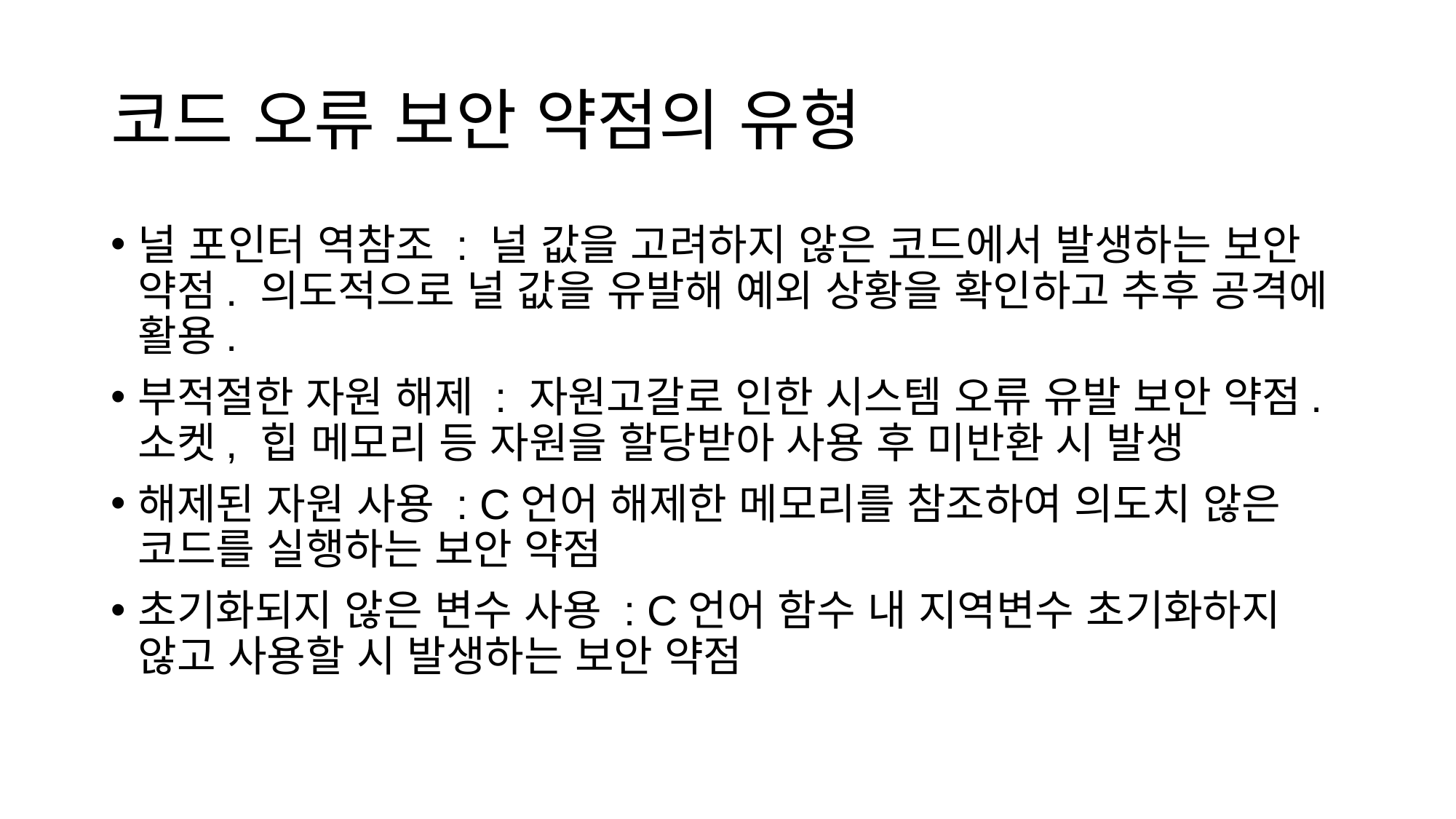

# 코드 오류 보안 약점의 유형
널 포인터 역참조 : 널 값을 고려하지 않은 코드에서 발생하는 보안 약점. 의도적으로 널 값을 유발해 예외 상황을 확인하고 추후 공격에 활용.
부적절한 자원 해제 : 자원고갈로 인한 시스템 오류 유발 보안 약점. 소켓, 힙 메모리 등 자원을 할당받아 사용 후 미반환 시 발생
해제된 자원 사용 : C언어 해제한 메모리를 참조하여 의도치 않은 코드를 실행하는 보안 약점
초기화되지 않은 변수 사용 : C언어 함수 내 지역변수 초기화하지 않고 사용할 시 발생하는 보안 약점